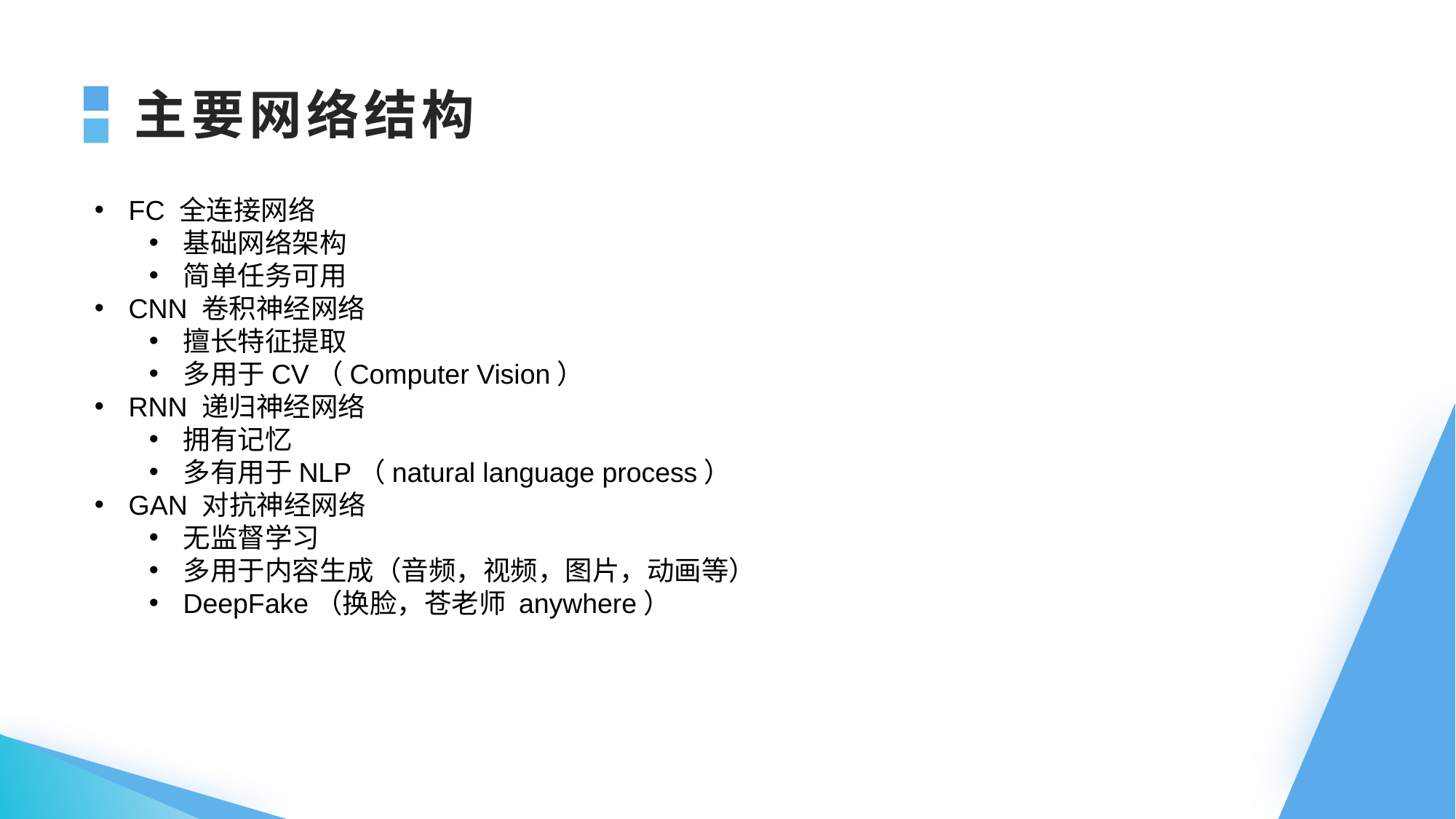

主要网络结构

FC 全连接网络
基础网络架构
简单任务可用
CNN 卷积神经网络
擅长特征提取
多用于CV（Computer Vision）
RNN 递归神经网络
拥有记忆
多有用于NLP（natural language process）
GAN 对抗神经网络
无监督学习
多用于内容生成（音频，视频，图片，动画等）
DeepFake（换脸，苍老师 anywhere）